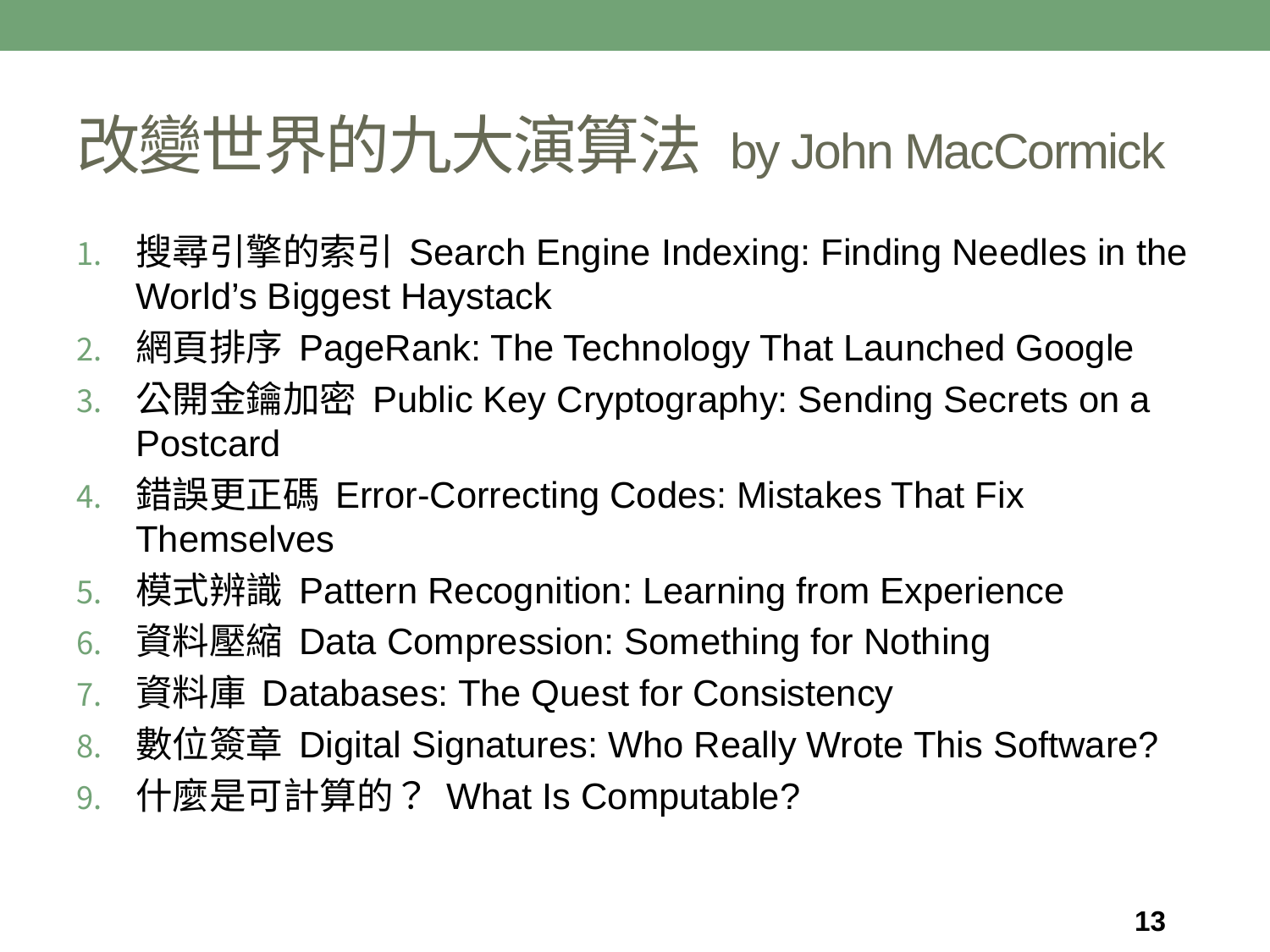

# 改變世界的九大演算法 by John MacCormick
搜尋引擎的索引 Search Engine Indexing: Finding Needles in the World’s Biggest Haystack
網頁排序 PageRank: The Technology That Launched Google
公開金鑰加密 Public Key Cryptography: Sending Secrets on a Postcard
錯誤更正碼 Error-Correcting Codes: Mistakes That Fix Themselves
模式辨識 Pattern Recognition: Learning from Experience
資料壓縮 Data Compression: Something for Nothing
資料庫 Databases: The Quest for Consistency
數位簽章 Digital Signatures: Who Really Wrote This Software?
什麼是可計算的？ What Is Computable?
13